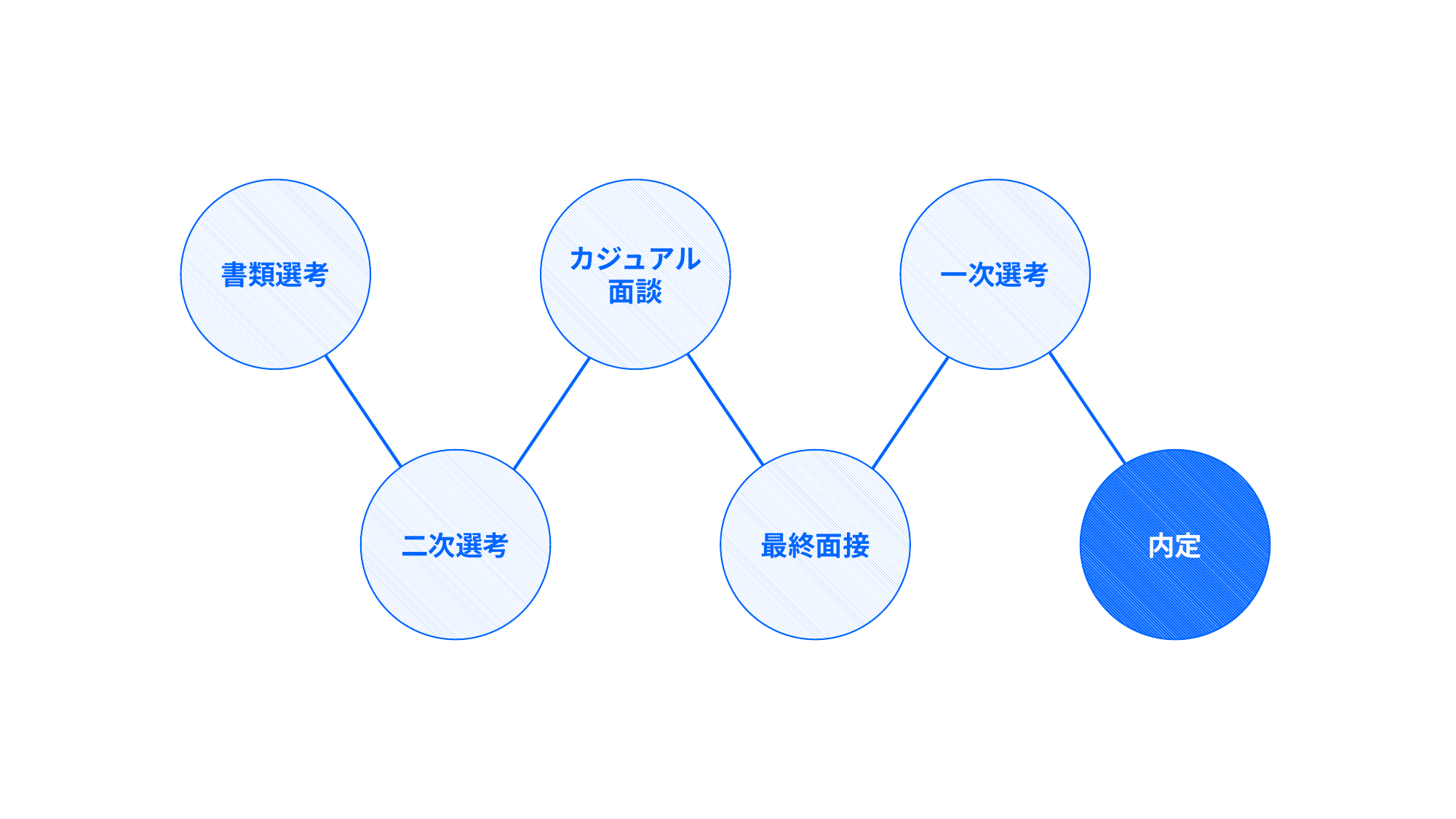

カジュアル
面談
書類選考
一次選考

二次選考
最終面接
内定